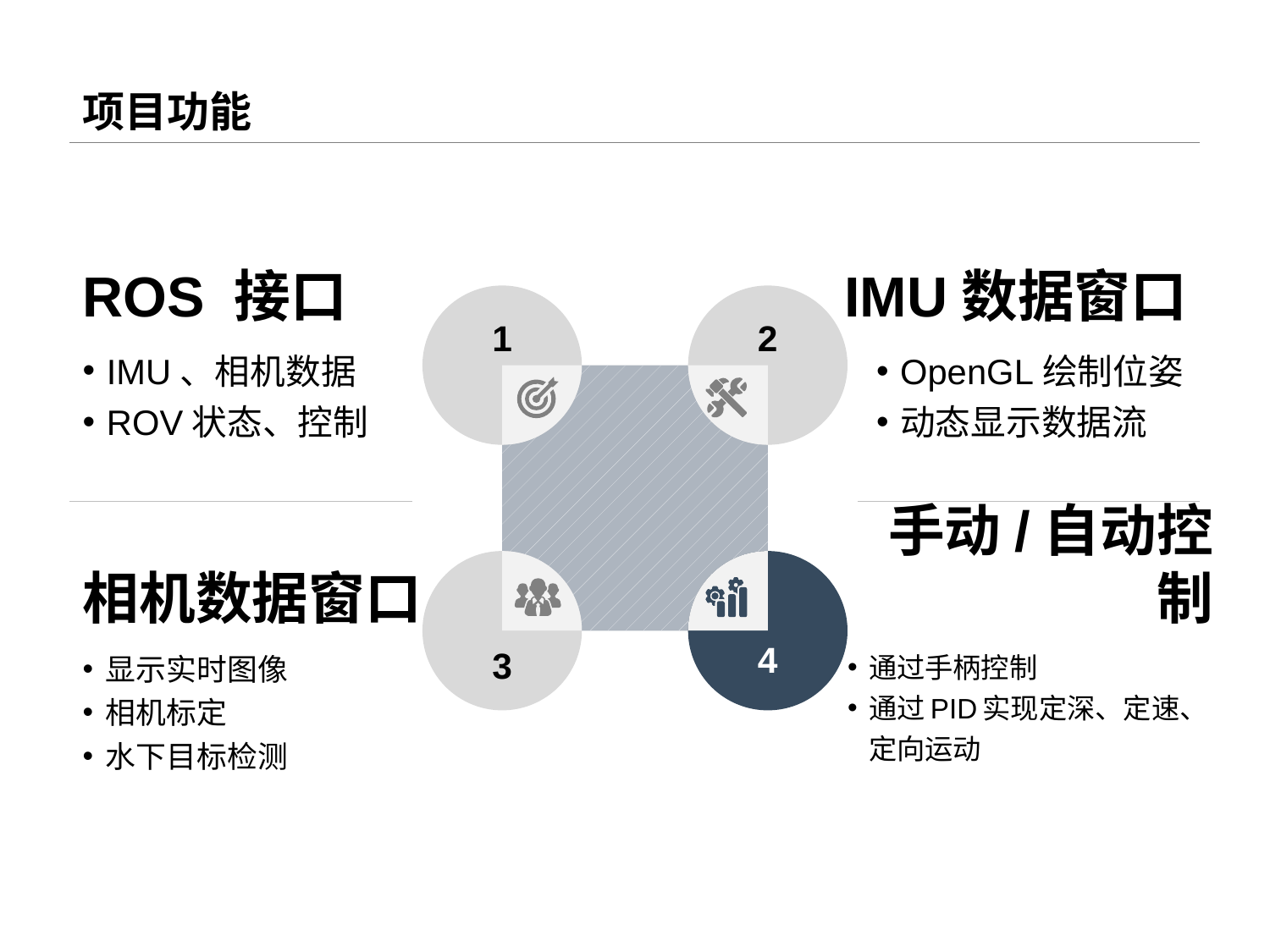

# 项目功能
IMU数据窗口
OpenGL绘制位姿
动态显示数据流

ROS 接口
IMU、相机数据
ROV状态、控制
1
2

相机数据窗口
显示实时图像
相机标定
水下目标检测
手动/自动控制
通过手柄控制
通过PID实现定深、定速、定向运动
4
3